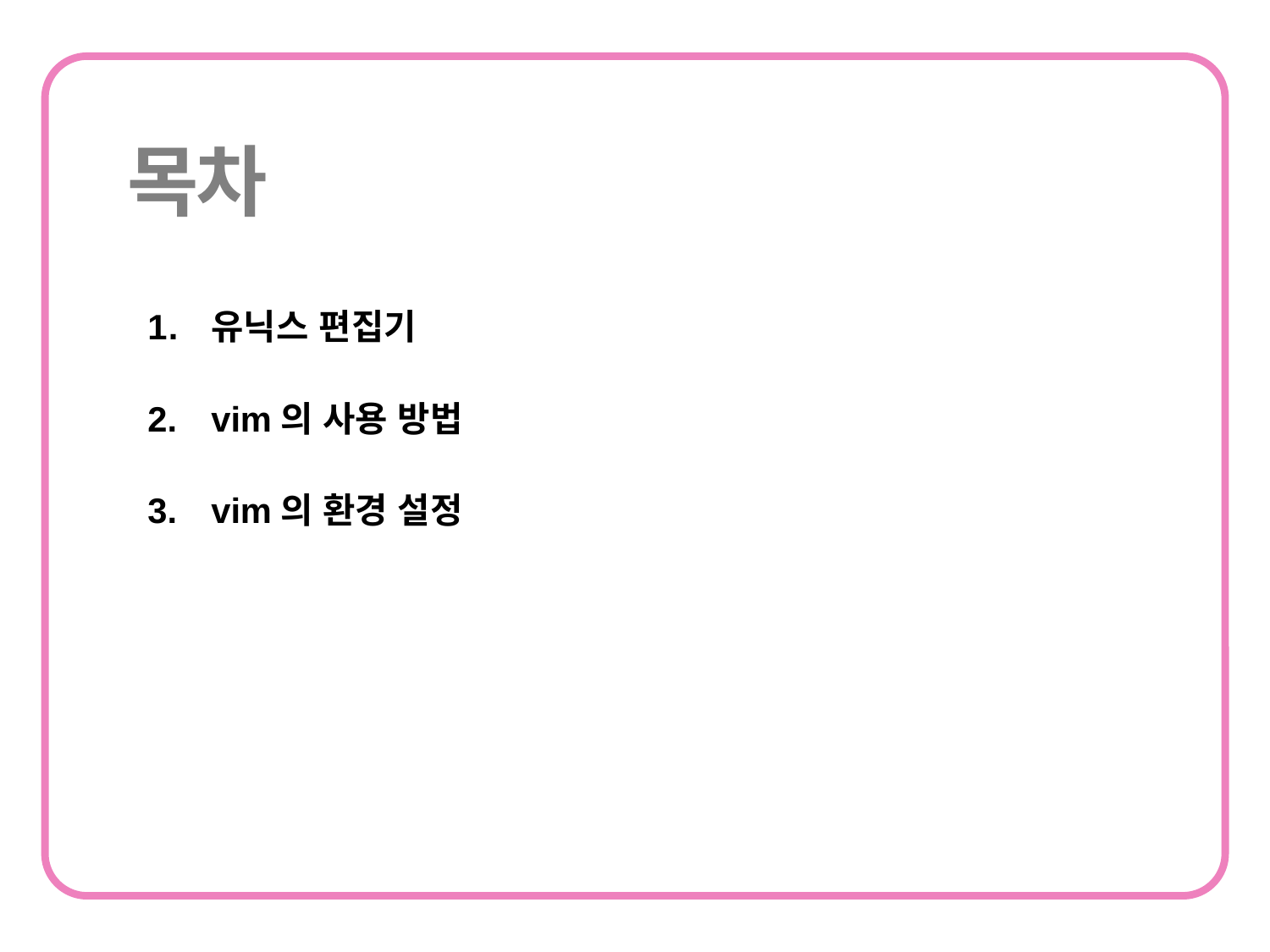

유닉스 편집기
vim의 사용 방법
vim의 환경 설정